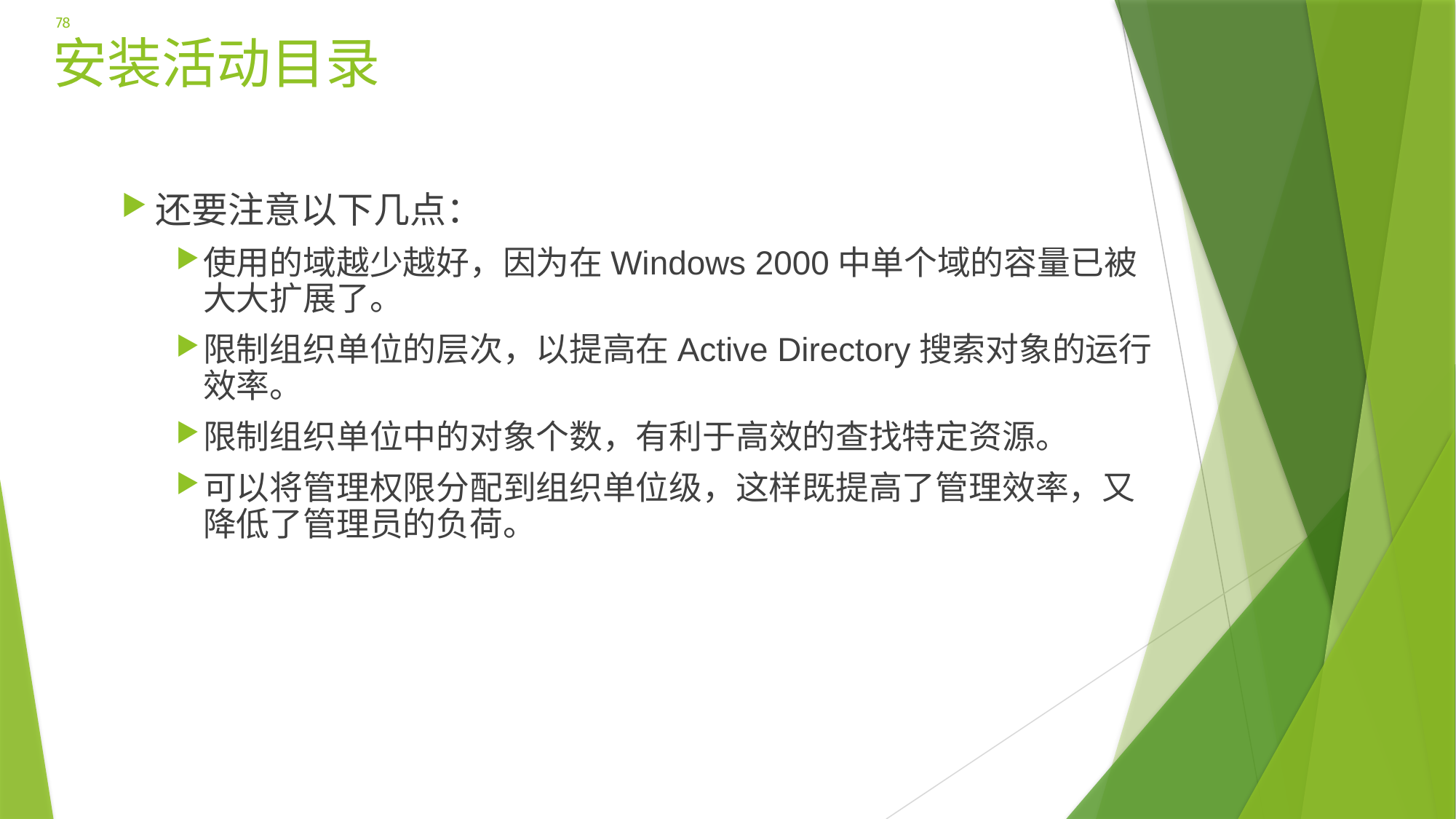

78
# 安装活动目录
还要注意以下几点：
使用的域越少越好，因为在Windows 2000中单个域的容量已被大大扩展了。
限制组织单位的层次，以提高在Active Directory搜索对象的运行效率。
限制组织单位中的对象个数，有利于高效的查找特定资源。
可以将管理权限分配到组织单位级，这样既提高了管理效率，又降低了管理员的负荷。